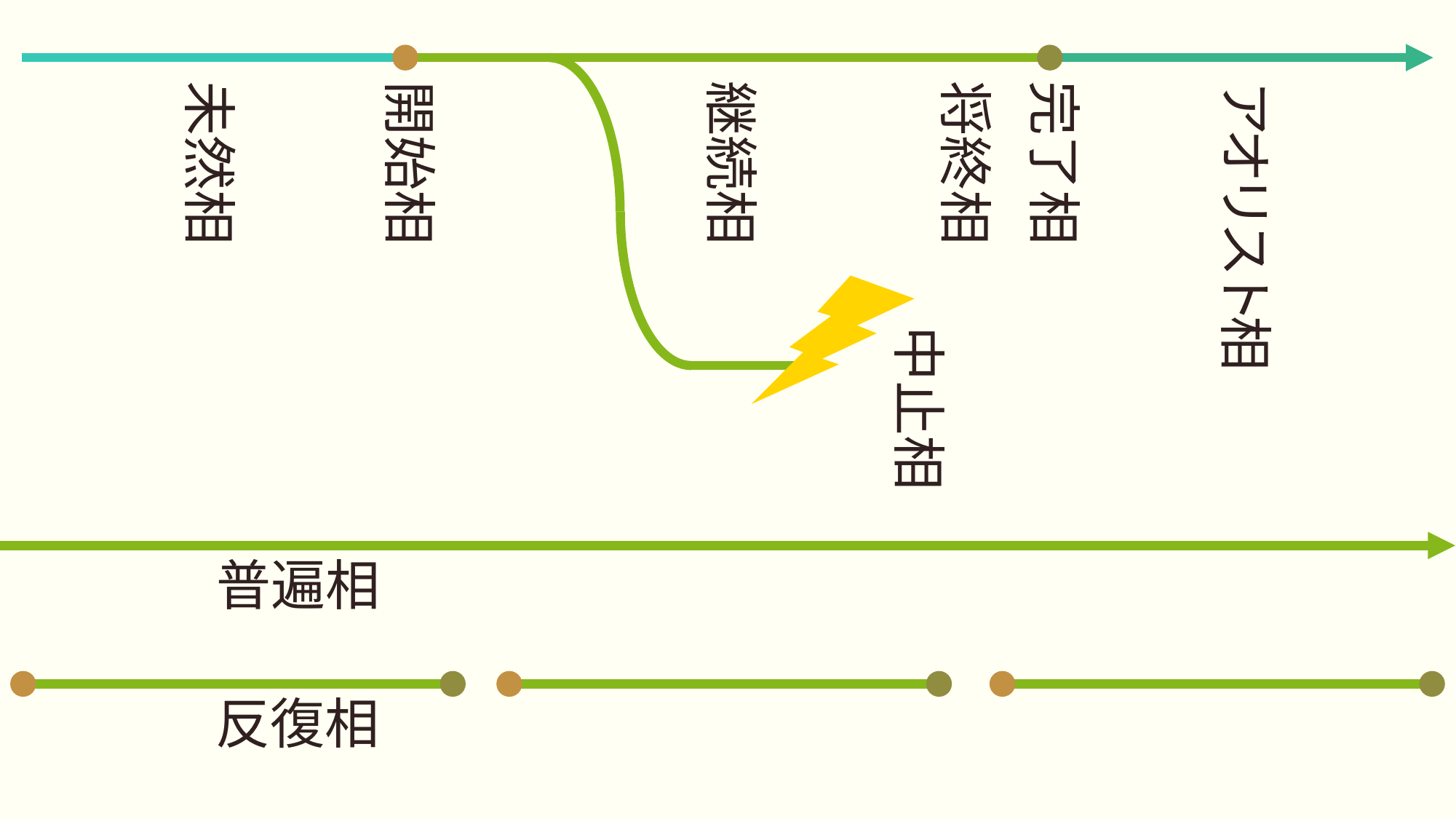

未然相
開始相
継続相
将終相
完了相
アオリスト相

中止相
普遍相

反復相